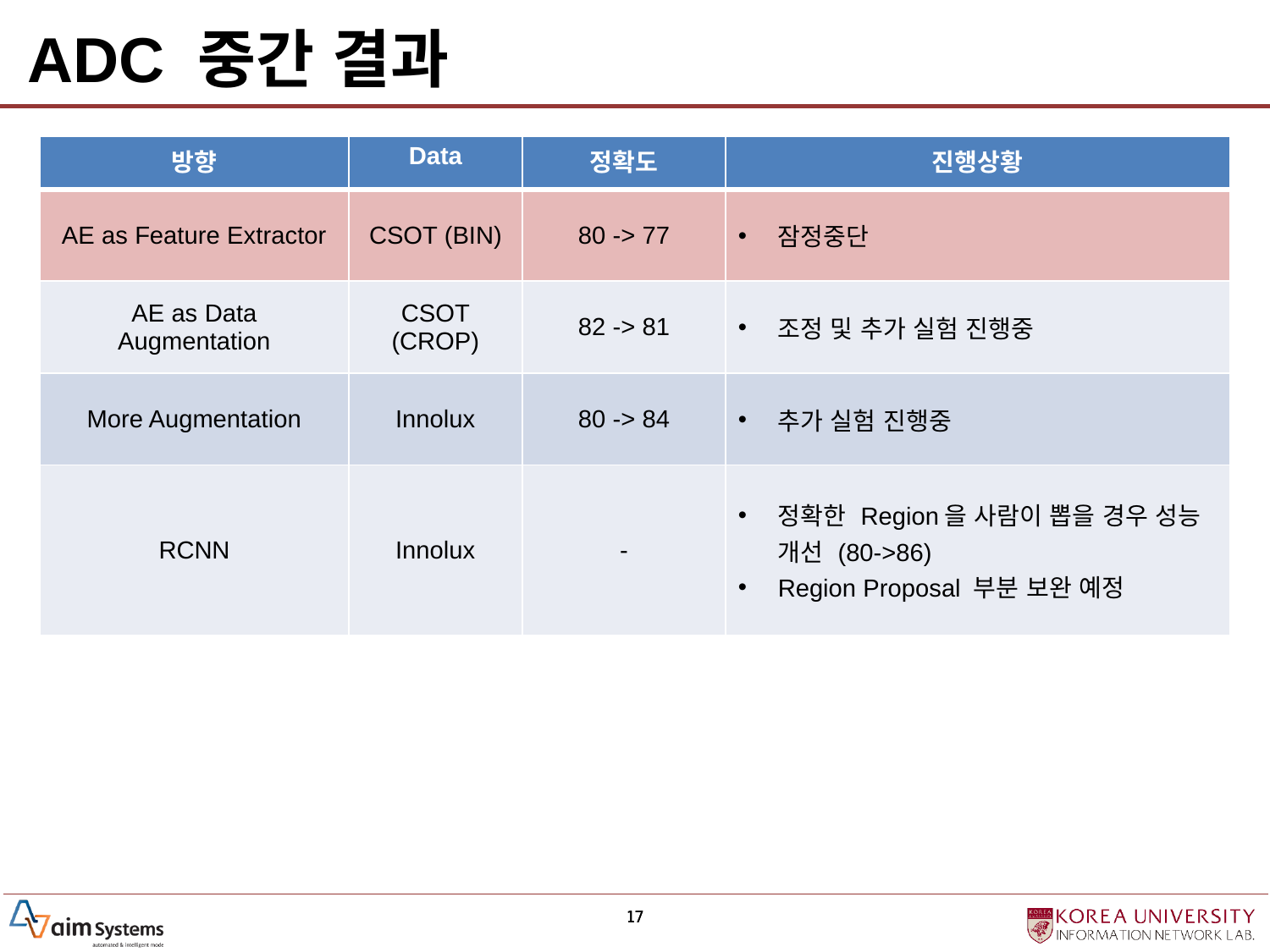

# ADC 중간 결과
| 방향 | Data | 정확도 | 진행상황 |
| --- | --- | --- | --- |
| AE as Feature Extractor | CSOT (BIN) | 80 -> 77 | 잠정중단 |
| AE as Data Augmentation | CSOT (CROP) | 82 -> 81 | 조정 및 추가 실험 진행중 |
| More Augmentation | Innolux | 80 -> 84 | 추가 실험 진행중 |
| RCNN | Innolux | - | 정확한 Region을 사람이 뽑을 경우 성능 개선 (80->86) Region Proposal 부분 보완 예정 |